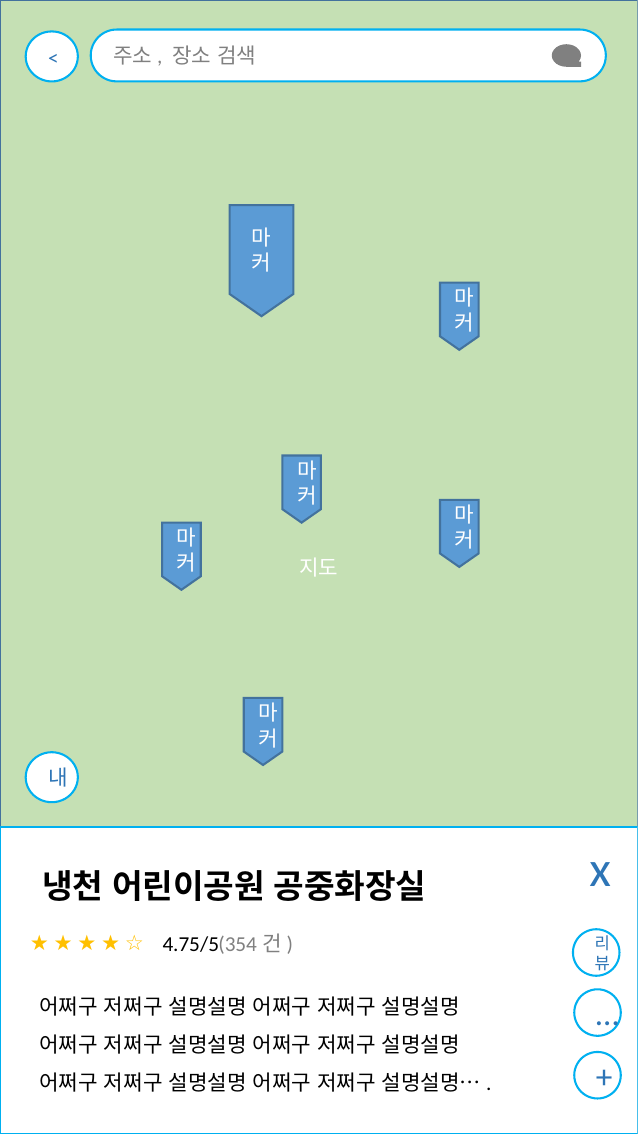

지도
주소, 장소 검색
<

마커
마커
마커
마커
마커
마커
내

x
냉천 어린이공원 공중화장실
★ ★ ★ ★ ☆
4.75/5
(354건)
리뷰
어쩌구 저쩌구 설명설명 어쩌구 저쩌구 설명설명
어쩌구 저쩌구 설명설명 어쩌구 저쩌구 설명설명
어쩌구 저쩌구 설명설명 어쩌구 저쩌구 설명설명….
…
화장실 등록
+